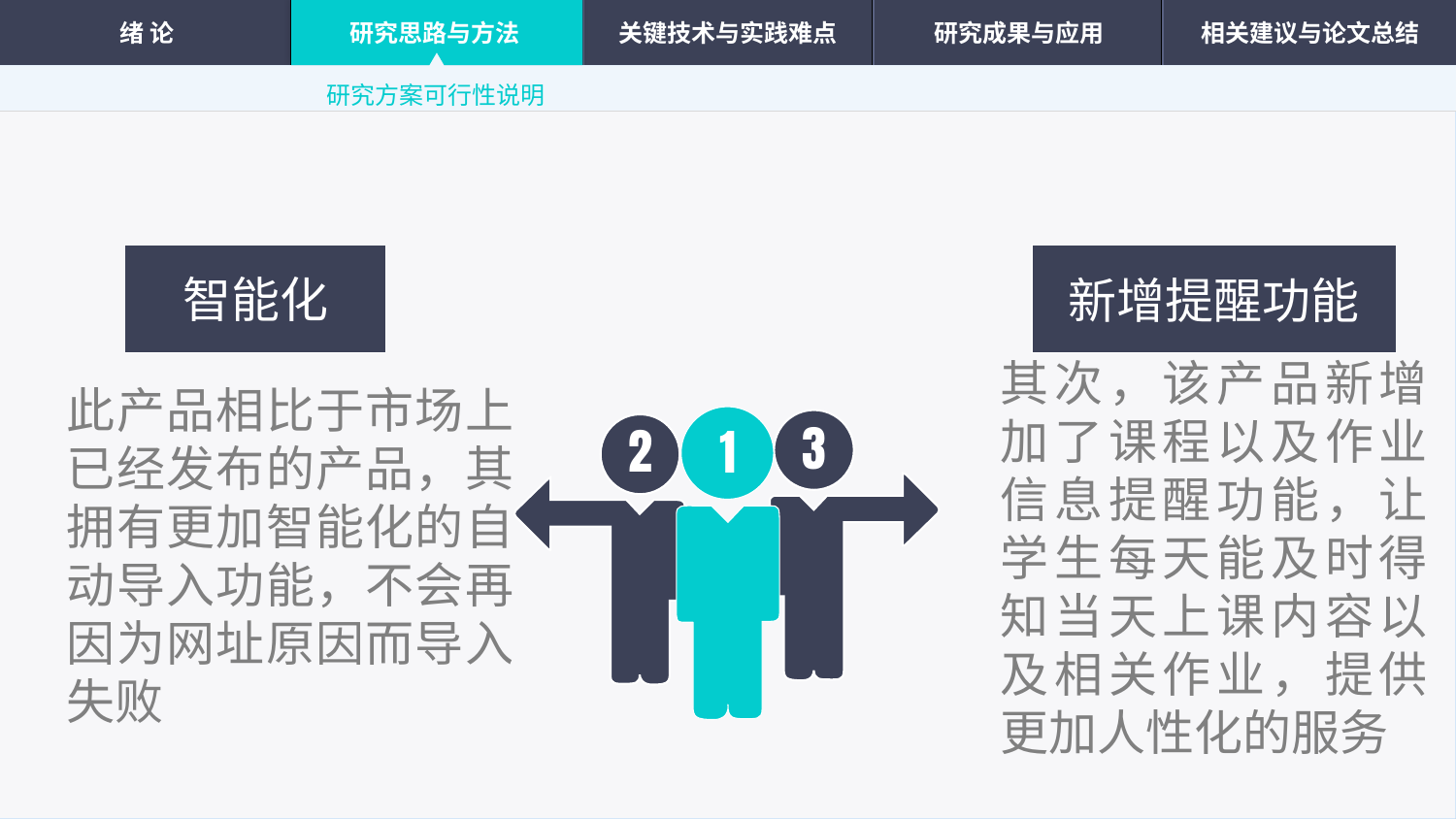

绪 论
研究思路与方法
关键技术与实践难点
研究成果与应用
相关建议与论文总结
研究方案可行性说明
智能化
新增提醒功能
其次，该产品新增加了课程以及作业信息提醒功能，让学生每天能及时得知当天上课内容以及相关作业，提供更加人性化的服务
此产品相比于市场上已经发布的产品，其拥有更加智能化的自动导入功能，不会再因为网址原因而导入失败

3
2
1